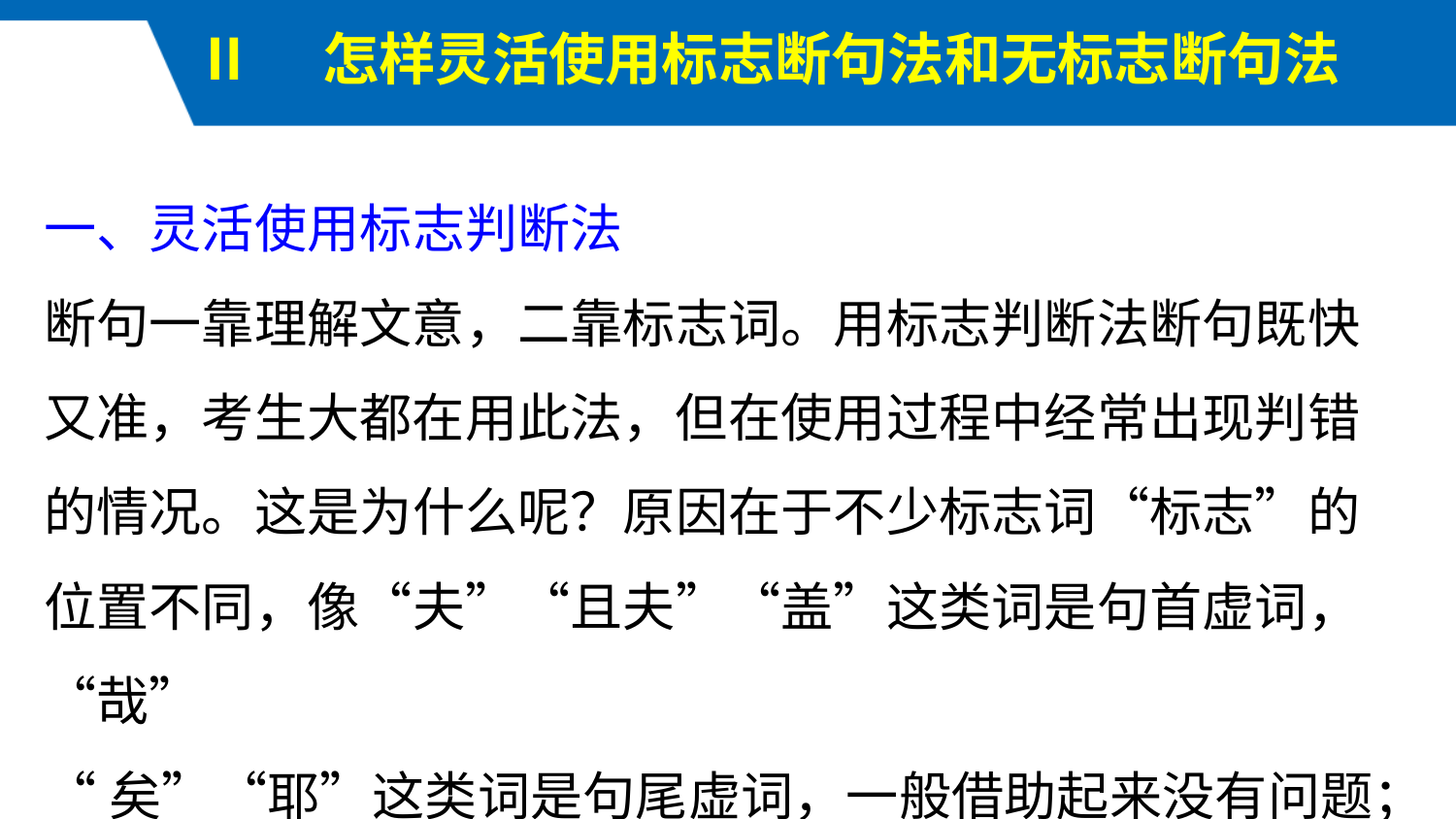

Ⅱ　怎样灵活使用标志断句法和无标志断句法
一、灵活使用标志判断法
断句一靠理解文意，二靠标志词。用标志判断法断句既快又准，考生大都在用此法，但在使用过程中经常出现判错的情况。这是为什么呢？原因在于不少标志词“标志”的位置不同，像“夫”“且夫”“盖”这类词是句首虚词，“哉”
“矣”“耶”这类词是句尾虚词，一般借助起来没有问题；